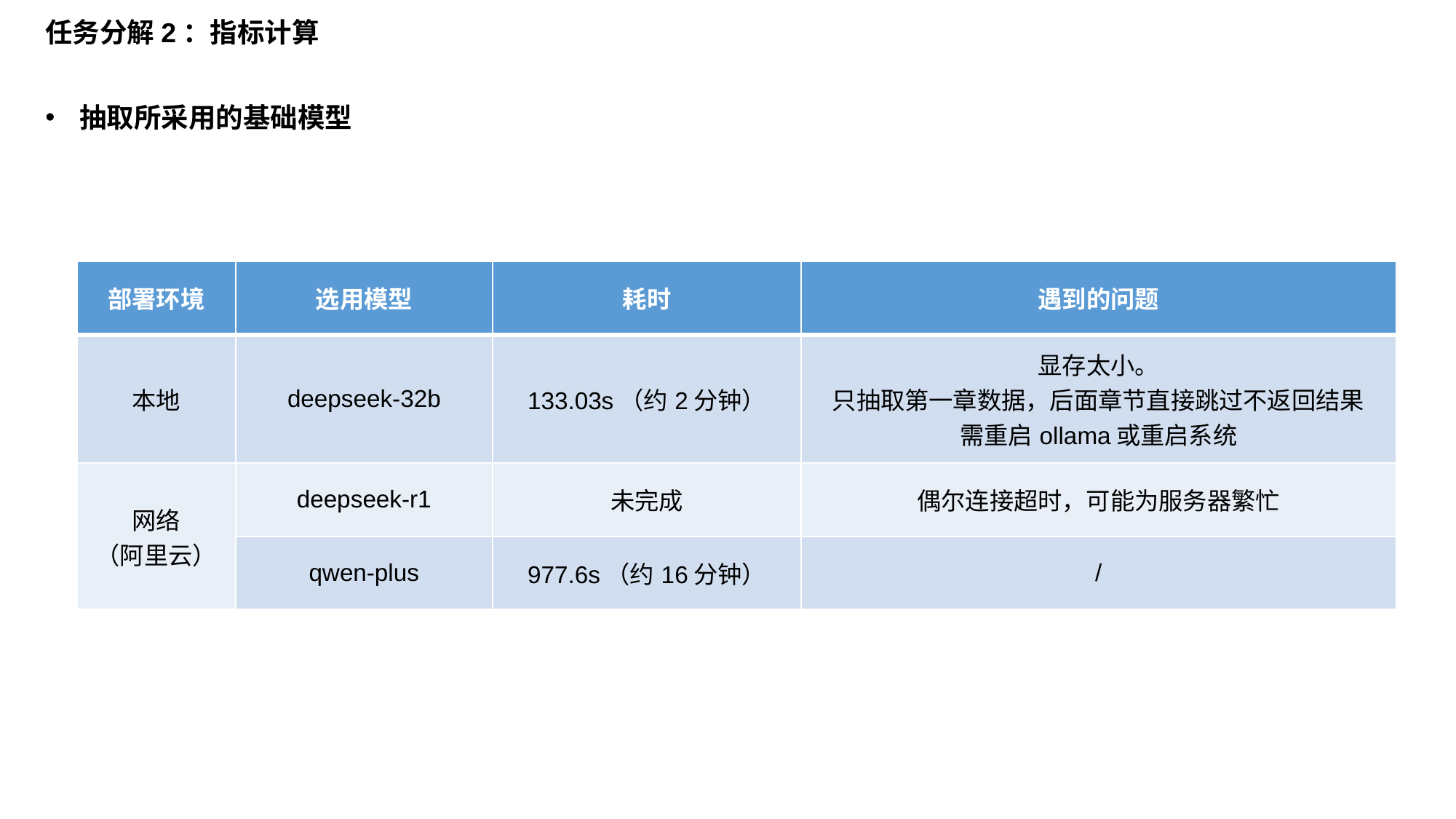

任务分解2：指标计算
抽取所采用的基础模型
| 部署环境 | 选用模型 | 耗时 | 遇到的问题 |
| --- | --- | --- | --- |
| 本地 | deepseek-32b | 133.03s（约2分钟） | 显存太小。 只抽取第一章数据，后面章节直接跳过不返回结果 需重启ollama或重启系统 |
| 网络 （阿里云） | deepseek-r1 | 未完成 | 偶尔连接超时，可能为服务器繁忙 |
|  | qwen-plus | 977.6s（约16分钟） | / |